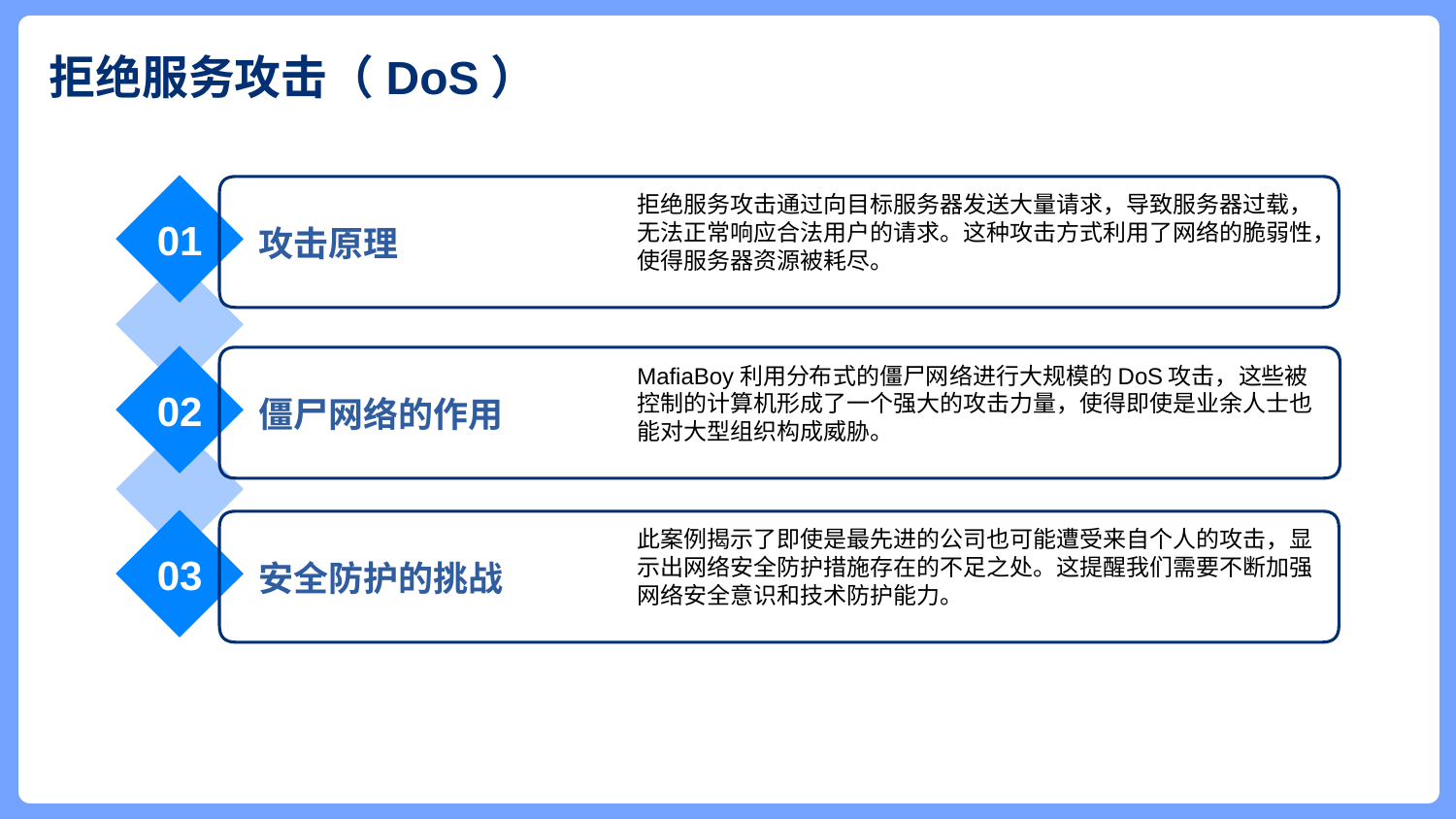

拒绝服务攻击（DoS）
拒绝服务攻击通过向目标服务器发送大量请求，导致服务器过载，无法正常响应合法用户的请求。这种攻击方式利用了网络的脆弱性，使得服务器资源被耗尽。

01

攻击原理

MafiaBoy利用分布式的僵尸网络进行大规模的DoS攻击，这些被控制的计算机形成了一个强大的攻击力量，使得即使是业余人士也能对大型组织构成威胁。

02

僵尸网络的作用

此案例揭示了即使是最先进的公司也可能遭受来自个人的攻击，显示出网络安全防护措施存在的不足之处。这提醒我们需要不断加强网络安全意识和技术防护能力。

03

安全防护的挑战